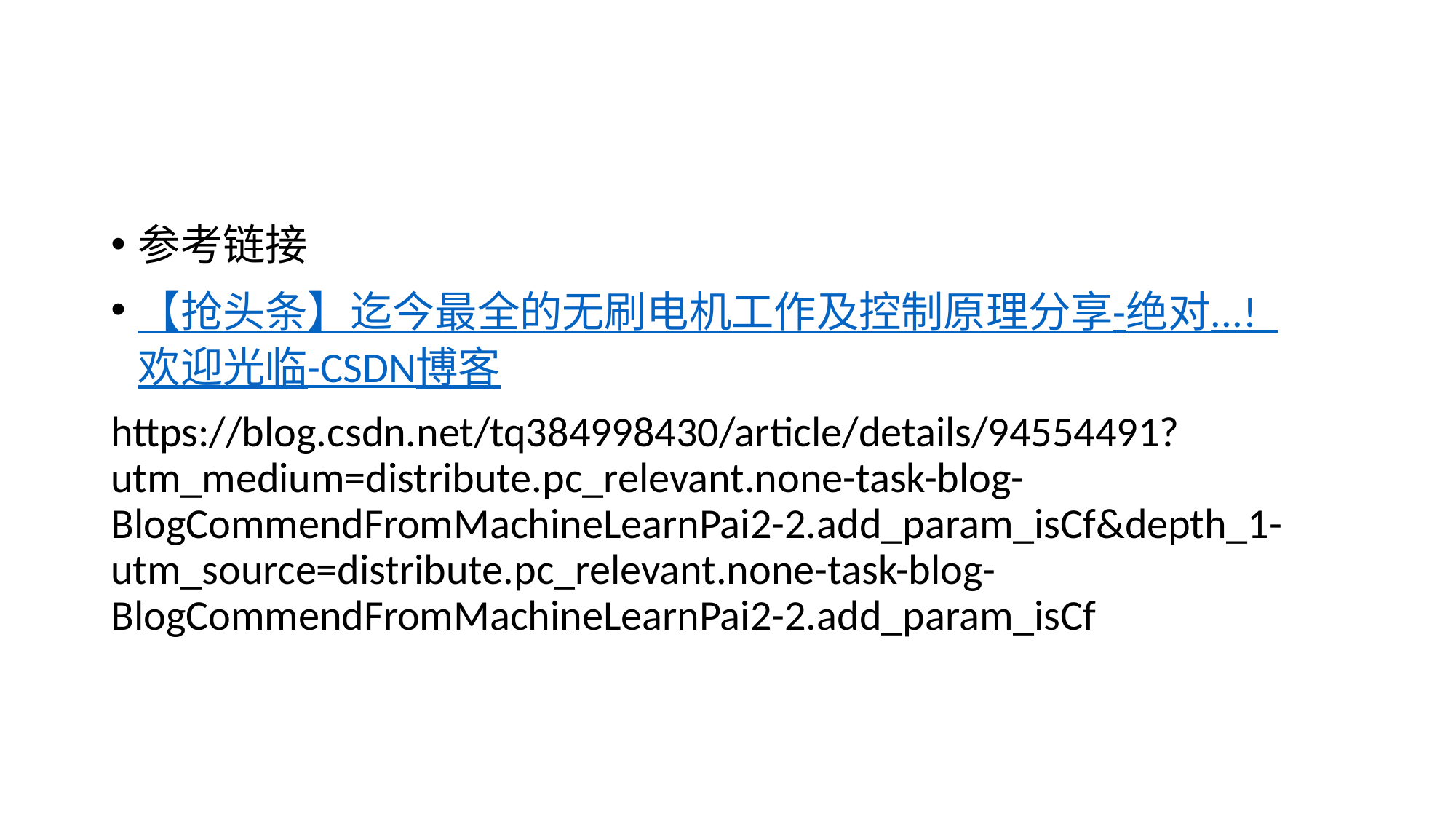

#
参考链接
【抢头条】迄今最全的无刷电机工作及控制原理分享-绝对...!_欢迎光临-CSDN博客
https://blog.csdn.net/tq384998430/article/details/94554491?utm_medium=distribute.pc_relevant.none-task-blog-BlogCommendFromMachineLearnPai2-2.add_param_isCf&depth_1-utm_source=distribute.pc_relevant.none-task-blog-BlogCommendFromMachineLearnPai2-2.add_param_isCf